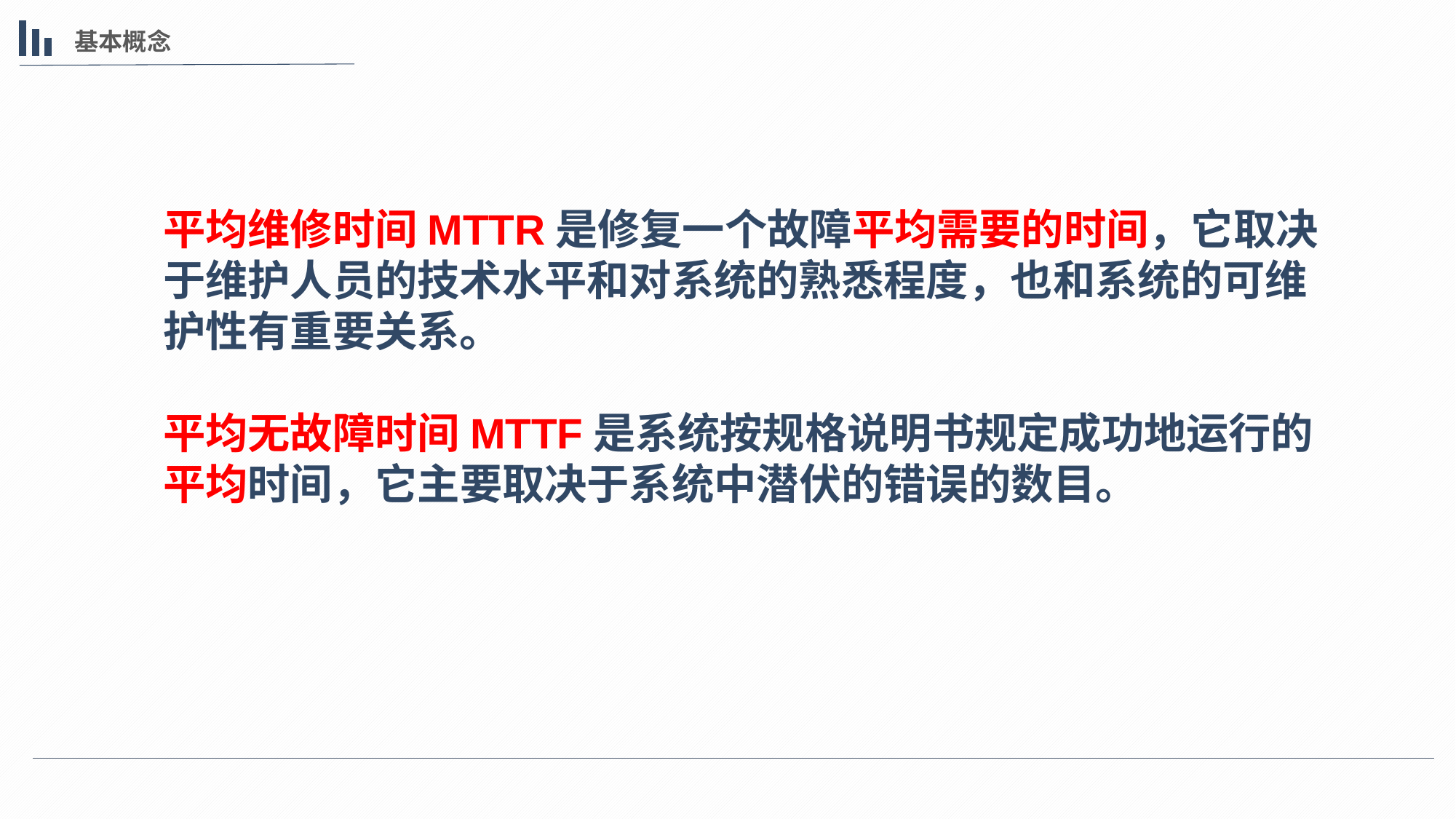

基本概念

平均维修时间MTTR是修复一个故障平均需要的时间，它取决于维护人员的技术水平和对系统的熟悉程度，也和系统的可维护性有重要关系。

平均无故障时间MTTF是系统按规格说明书规定成功地运行的平均时间，它主要取决于系统中潜伏的错误的数目。